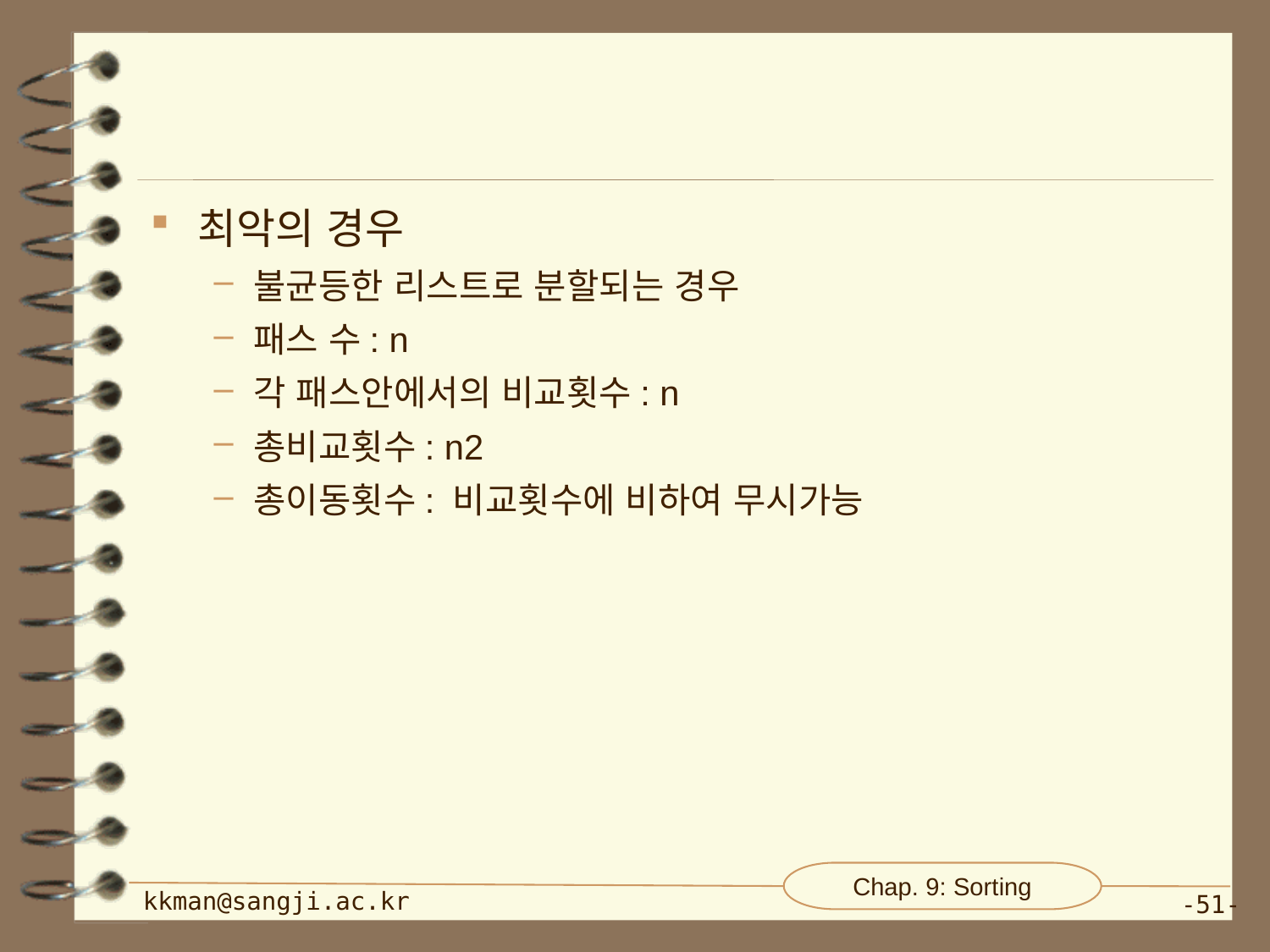

#
최악의 경우
불균등한 리스트로 분할되는 경우
패스 수: n
각 패스안에서의 비교횟수: n
총비교횟수: n2
총이동횟수: 비교횟수에 비하여 무시가능